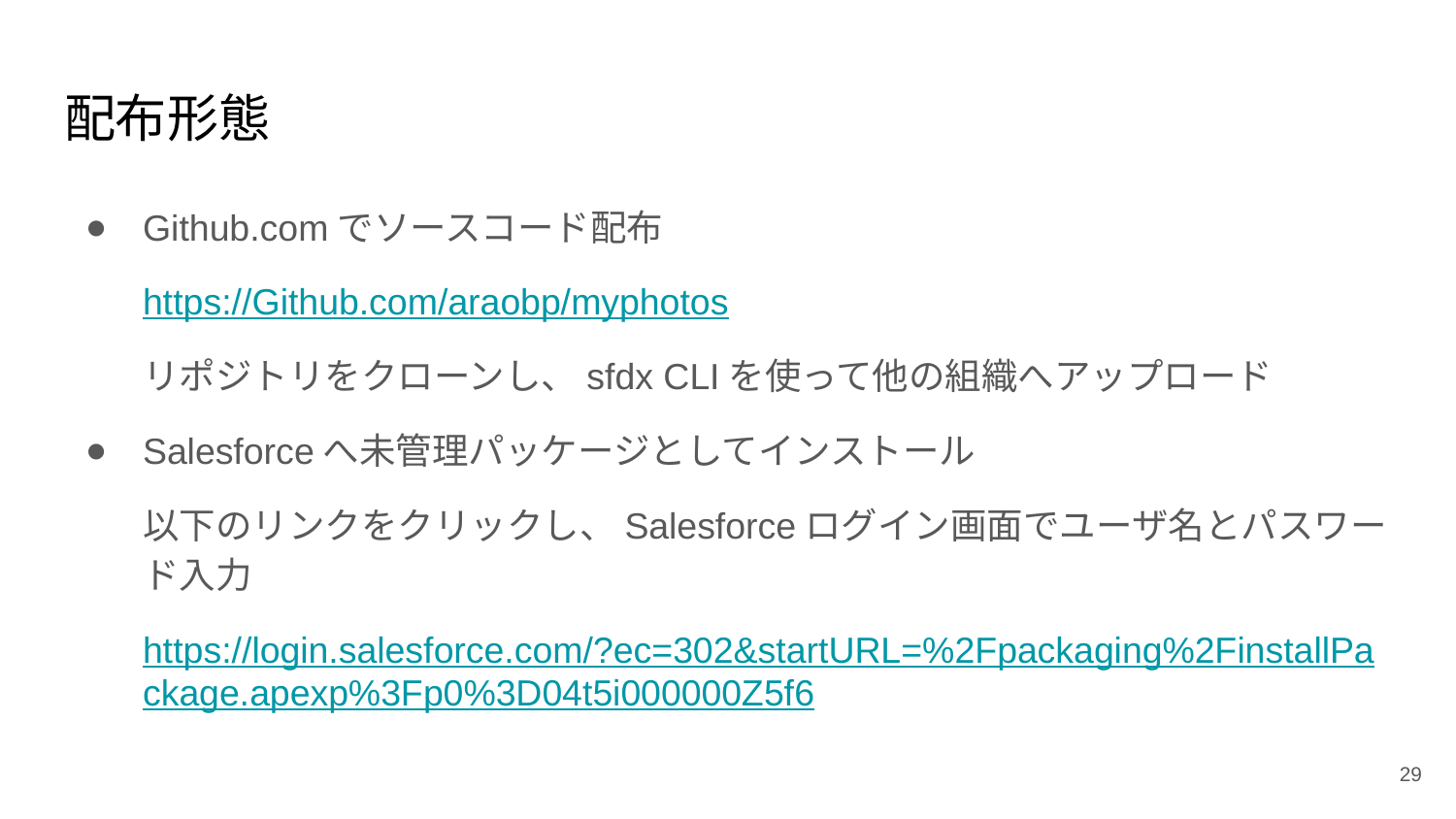

# 配布形態
Github.comでソースコード配布
https://Github.com/araobp/myphotos
リポジトリをクローンし、sfdx CLIを使って他の組織へアップロード
Salesforceへ未管理パッケージとしてインストール
以下のリンクをクリックし、Salesforceログイン画面でユーザ名とパスワード入力
https://login.salesforce.com/?ec=302&startURL=%2Fpackaging%2FinstallPackage.apexp%3Fp0%3D04t5i000000Z5f6

29